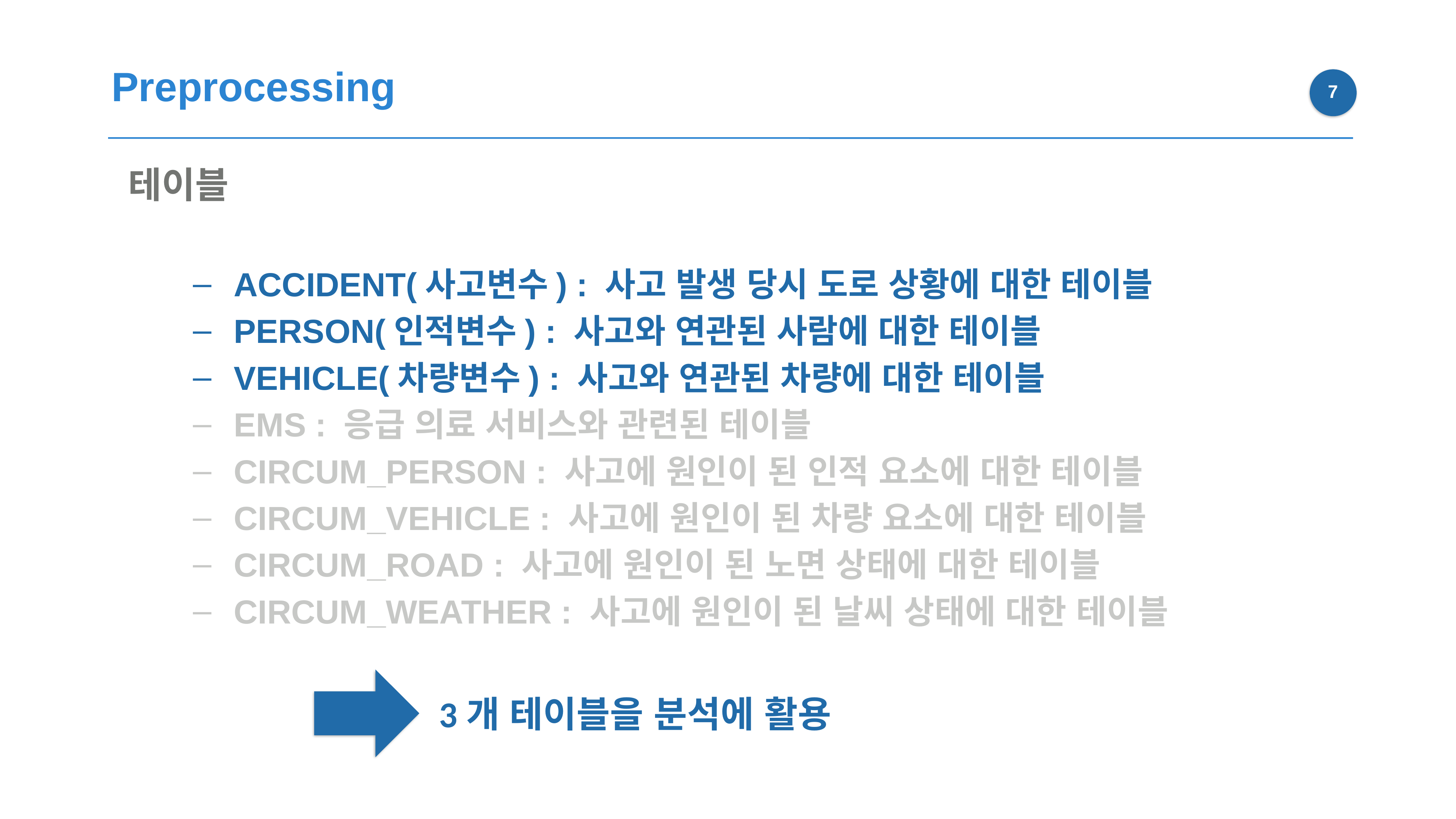

Preprocessing
7
테이블

ACCIDENT(사고변수) : 사고 발생 당시 도로 상황에 대한 테이블
PERSON(인적변수) : 사고와 연관된 사람에 대한 테이블
VEHICLE(차량변수) : 사고와 연관된 차량에 대한 테이블
EMS : 응급 의료 서비스와 관련된 테이블
CIRCUM_PERSON : 사고에 원인이 된 인적 요소에 대한 테이블
CIRCUM_VEHICLE : 사고에 원인이 된 차량 요소에 대한 테이블
CIRCUM_ROAD : 사고에 원인이 된 노면 상태에 대한 테이블
CIRCUM_WEATHER : 사고에 원인이 된 날씨 상태에 대한 테이블

3개 테이블을 분석에 활용